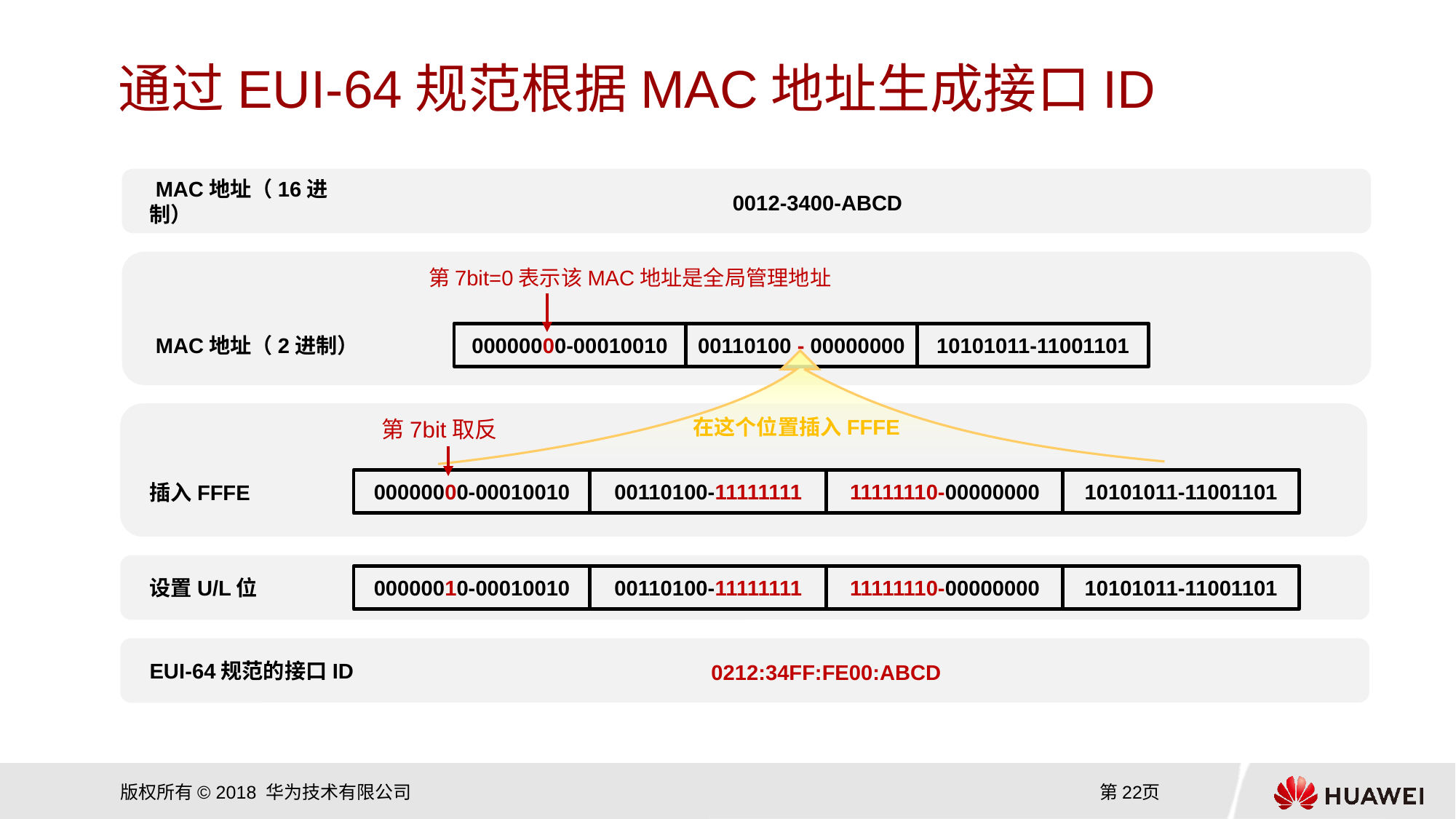

# 通过EUI-64规范根据MAC地址生成接口ID

0012-3400-ABCD
 MAC地址（16进制）

第7bit=0表示该MAC地址是全局管理地址
00000000-00010010
00110100 - 00000000
10101011-11001101
 MAC地址（2进制）

第7bit取反
在这个位置插入FFFE
00000000-00010010
00110100-11111111
11111110-00000000
10101011-11001101
插入FFFE

00000010-00010010
00110100-11111111
11111110-00000000
10101011-11001101
设置U/L位

0212:34FF:FE00:ABCD
EUI-64规范的接口ID